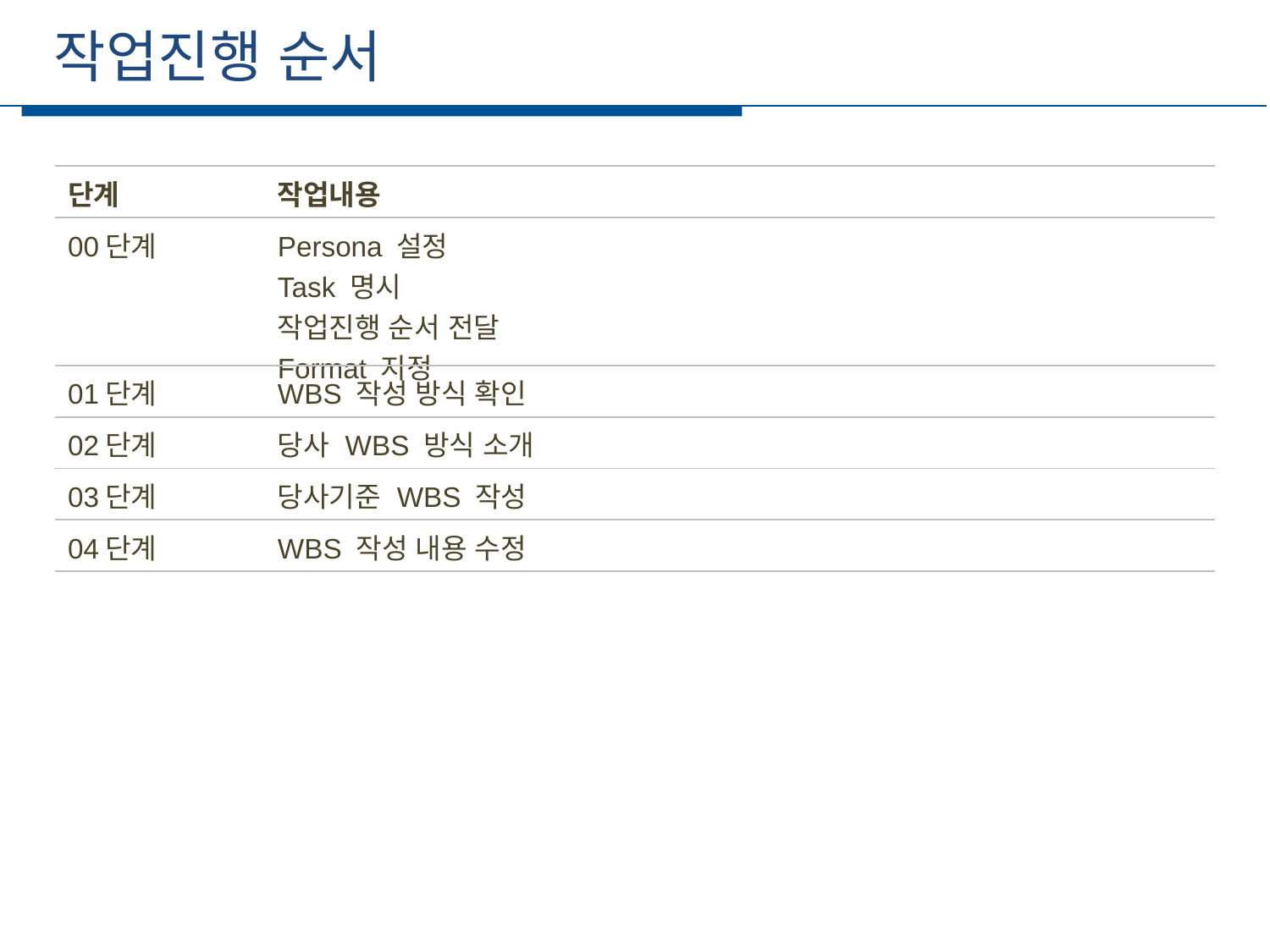

작업진행 순서
세부일정

| 단계 | 작업내용 |  |
| --- | --- | --- |
| 00단계 | Persona 설정 Task 명시 작업진행 순서 전달 Format 지정 |  |
| 01단계 | WBS 작성 방식 확인 |  |
| 02단계 | 당사 WBS 방식 소개 |  |
| 03단계 | 당사기준 WBS 작성 |  |
| 04단계 | WBS 작성 내용 수정 |  |